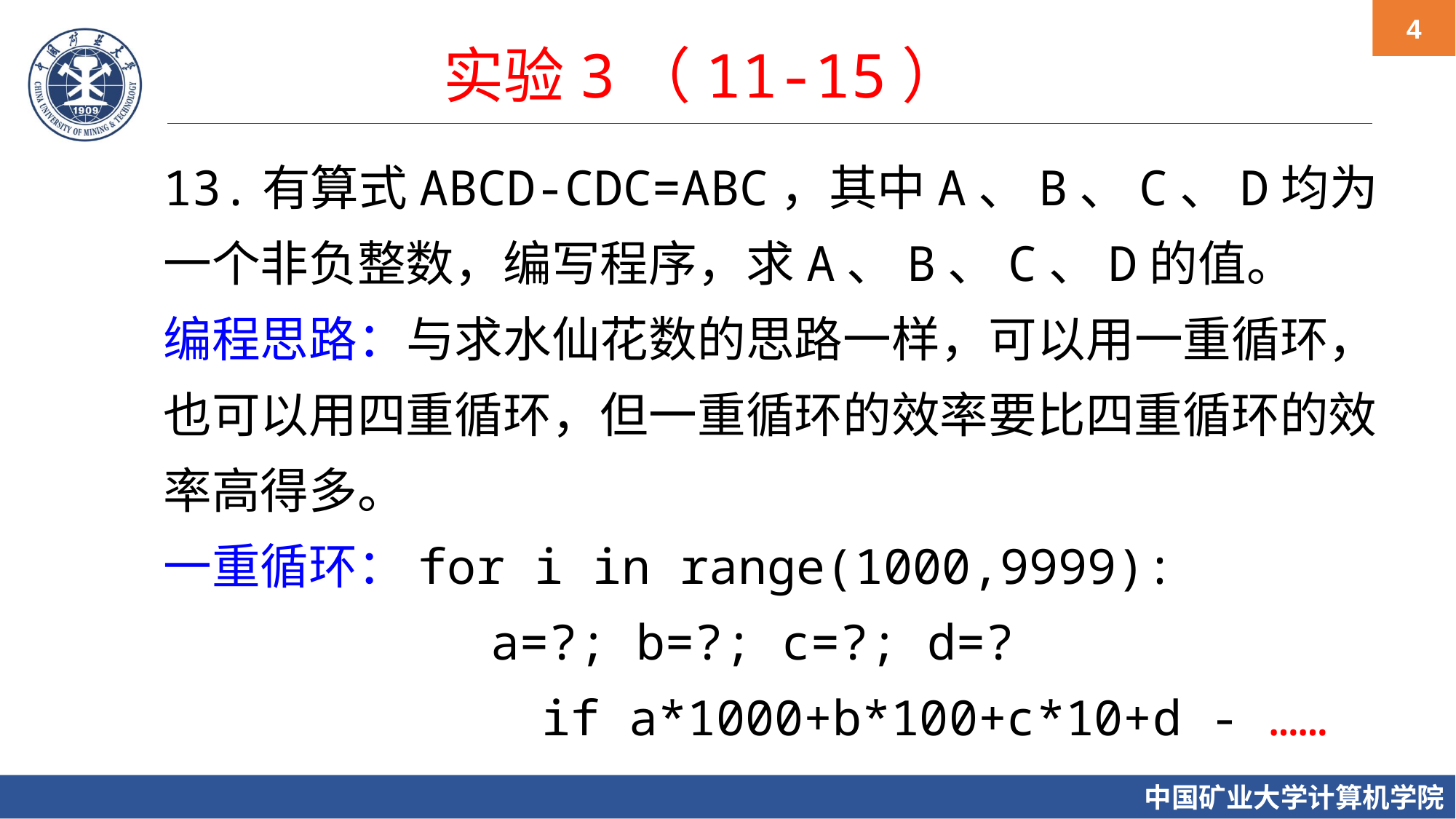

实验3（11-15）
13.有算式ABCD-CDC=ABC，其中A、B、C、D均为一个非负整数，编写程序，求A、B、C、D的值。
编程思路：与求水仙花数的思路一样，可以用一重循环，也可以用四重循环，但一重循环的效率要比四重循环的效率高得多。
一重循环：for i in range(1000,9999):
			a=?; b=?; c=?; d=?
             if a*1000+b*100+c*10+d - ……